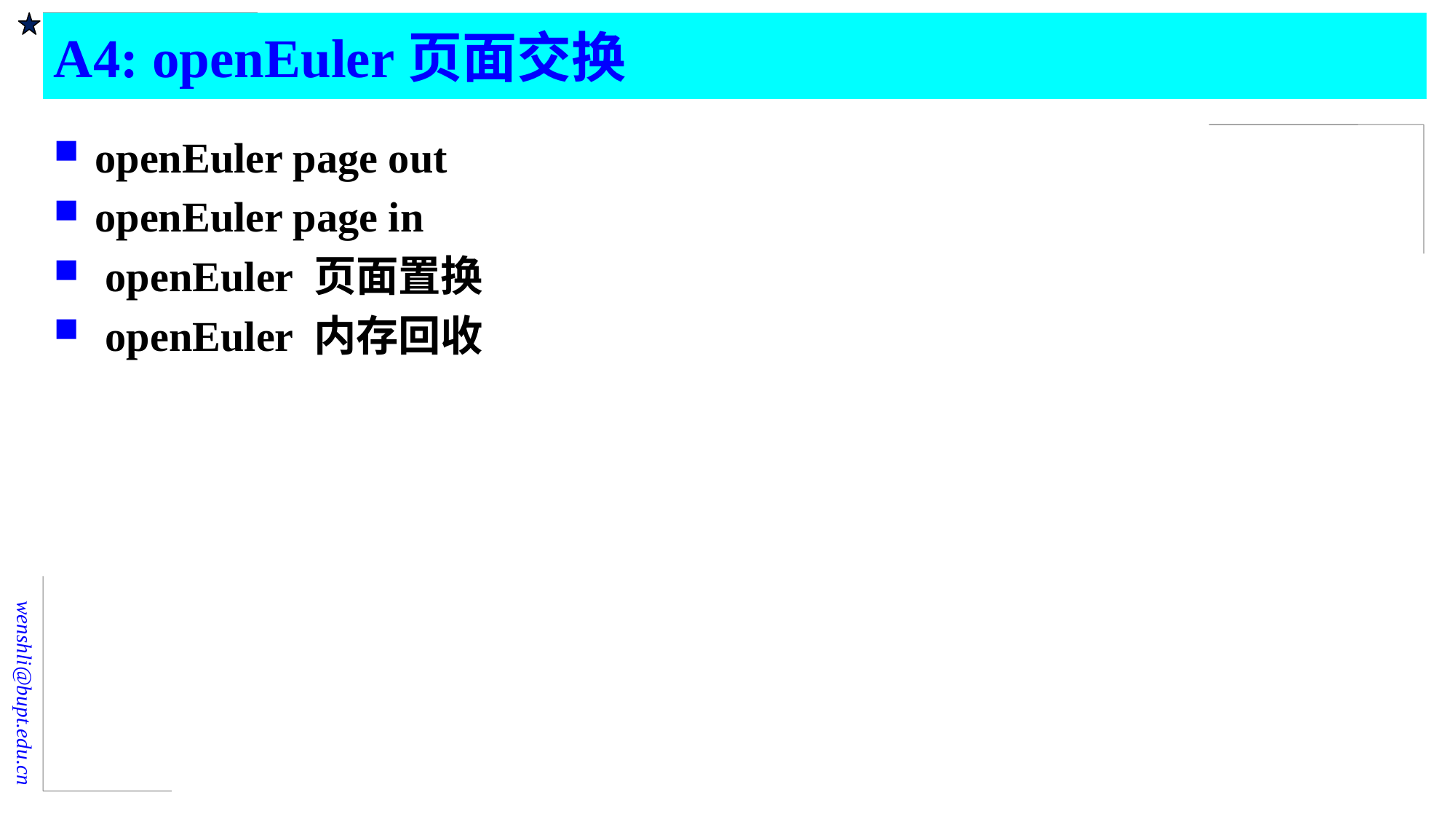

# A4: openEuler页面交换
openEuler page out
openEuler page in
 openEuler 页面置换
 openEuler 内存回收

109